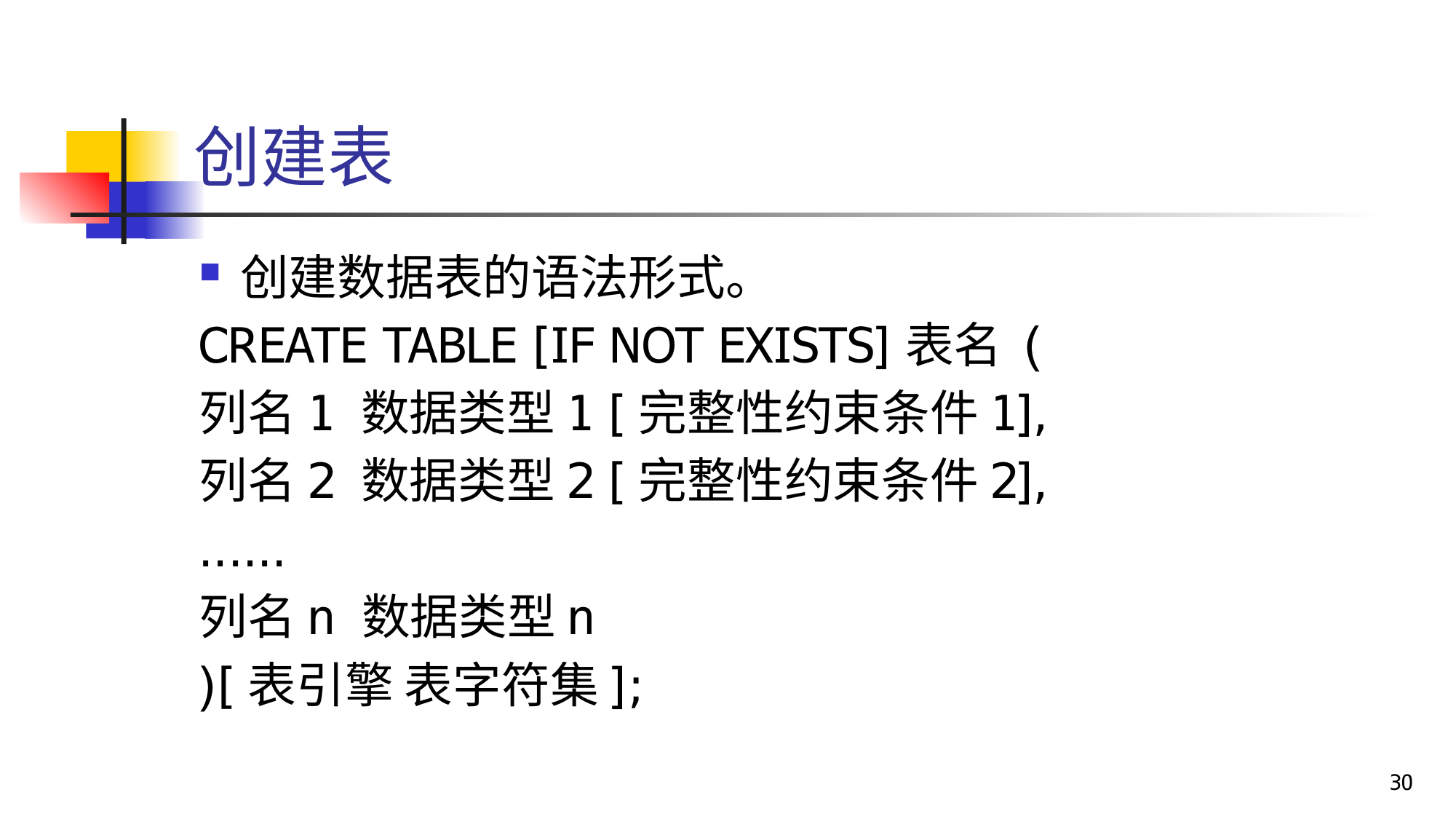

# 创建表
创建数据表的语法形式。
CREATE TABLE [IF NOT EXISTS]表名 (
列名1 数据类型1 [完整性约束条件1],
列名2 数据类型2 [完整性约束条件2],
......
列名n 数据类型n
)[表引擎 表字符集];

30